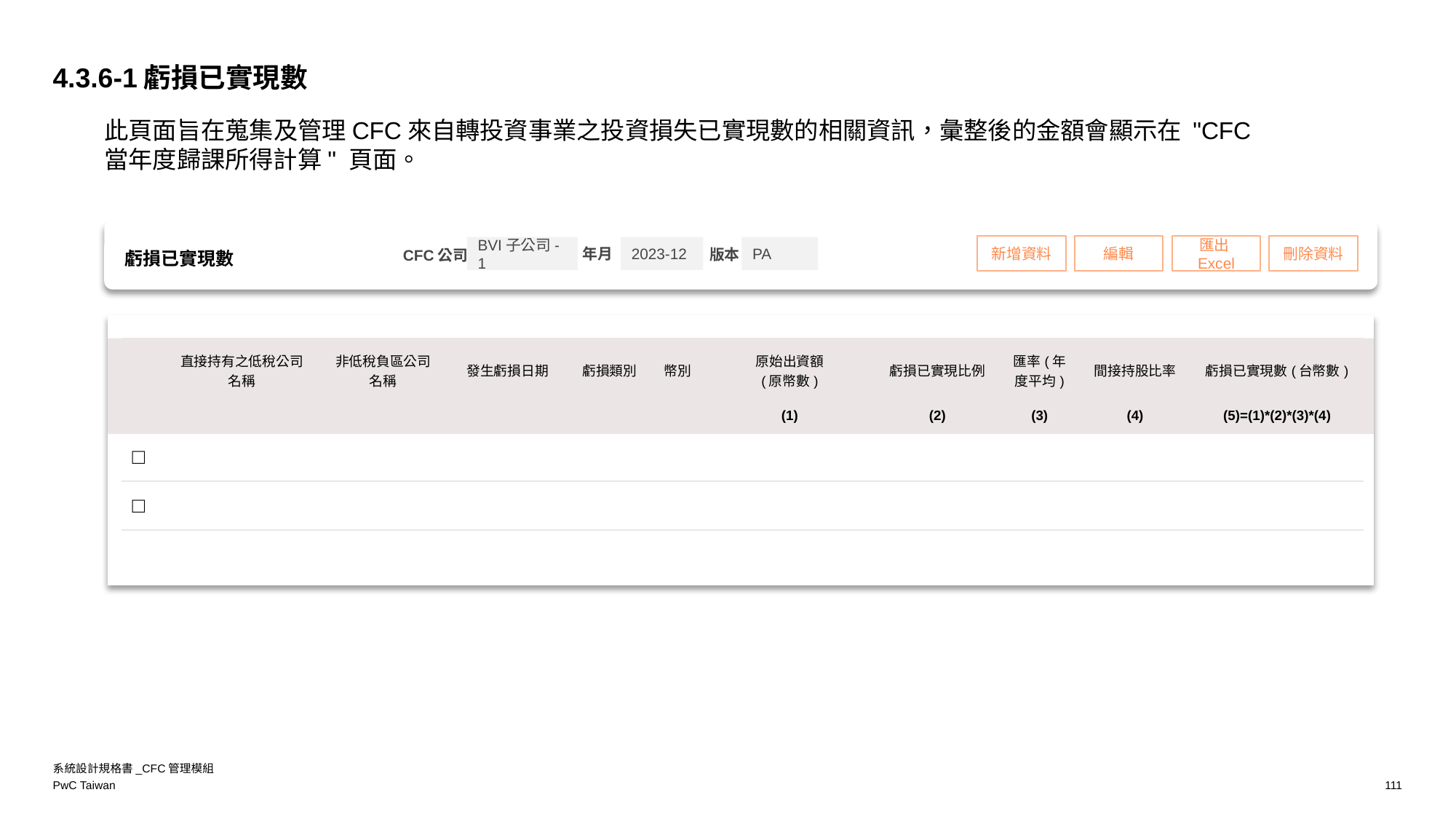

4.3.6-1虧損已實現數
此頁面旨在蒐集及管理CFC來自轉投資事業之投資損失已實現數的相關資訊，彙整後的金額會顯示在 "CFC當年度歸課所得計算" 頁面。

新增資料
編輯
匯出Excel
刪除資料
BVI子公司-1
2023-12
PA
年月
版本
CFC公司
虧損已實現數

|  | 直接持有之低稅公司名稱 | 非低稅負區公司名稱 | 發生虧損日期 | 虧損類別 | 幣別 | 原始出資額 (原幣數) | 虧損已實現比例 | 匯率(年度平均) | 間接持股比率 | 虧損已實現數(台幣數) |
| --- | --- | --- | --- | --- | --- | --- | --- | --- | --- | --- |
|  |  |  |  |  |  | (1) | (2) | (3) | (4) | (5)=(1)\*(2)\*(3)\*(4) |
| □ |  |  |  |  |  |  |  |  |  |  |
| □ |  |  |  |  |  |  |  |  |  |  |
系統設計規格書_CFC管理模組
111